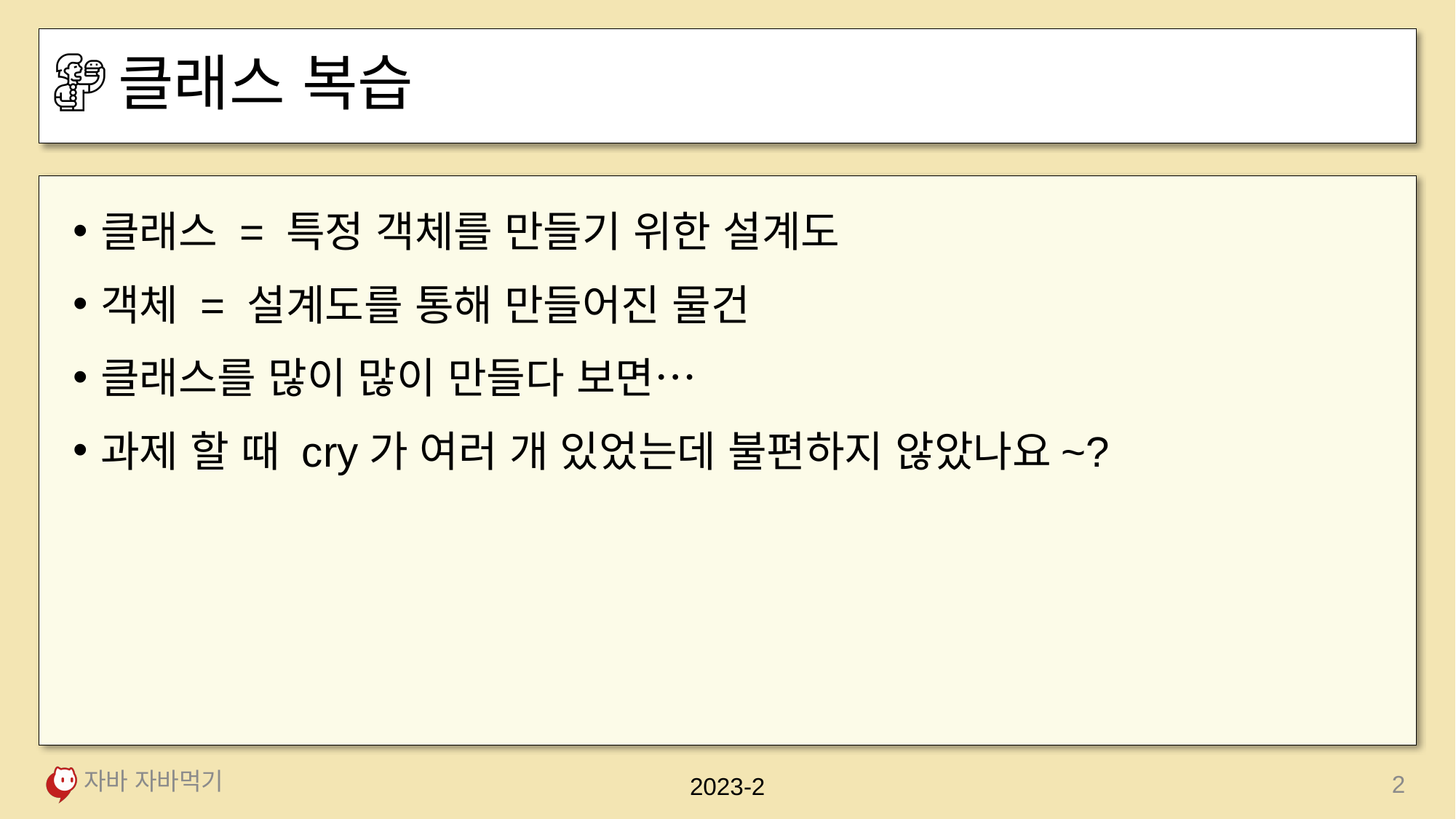

# 클래스 복습
클래스 = 특정 객체를 만들기 위한 설계도
객체 = 설계도를 통해 만들어진 물건
클래스를 많이 많이 만들다 보면…
과제 할 때 cry가 여러 개 있었는데 불편하지 않았나요~?
자바 자바먹기
2